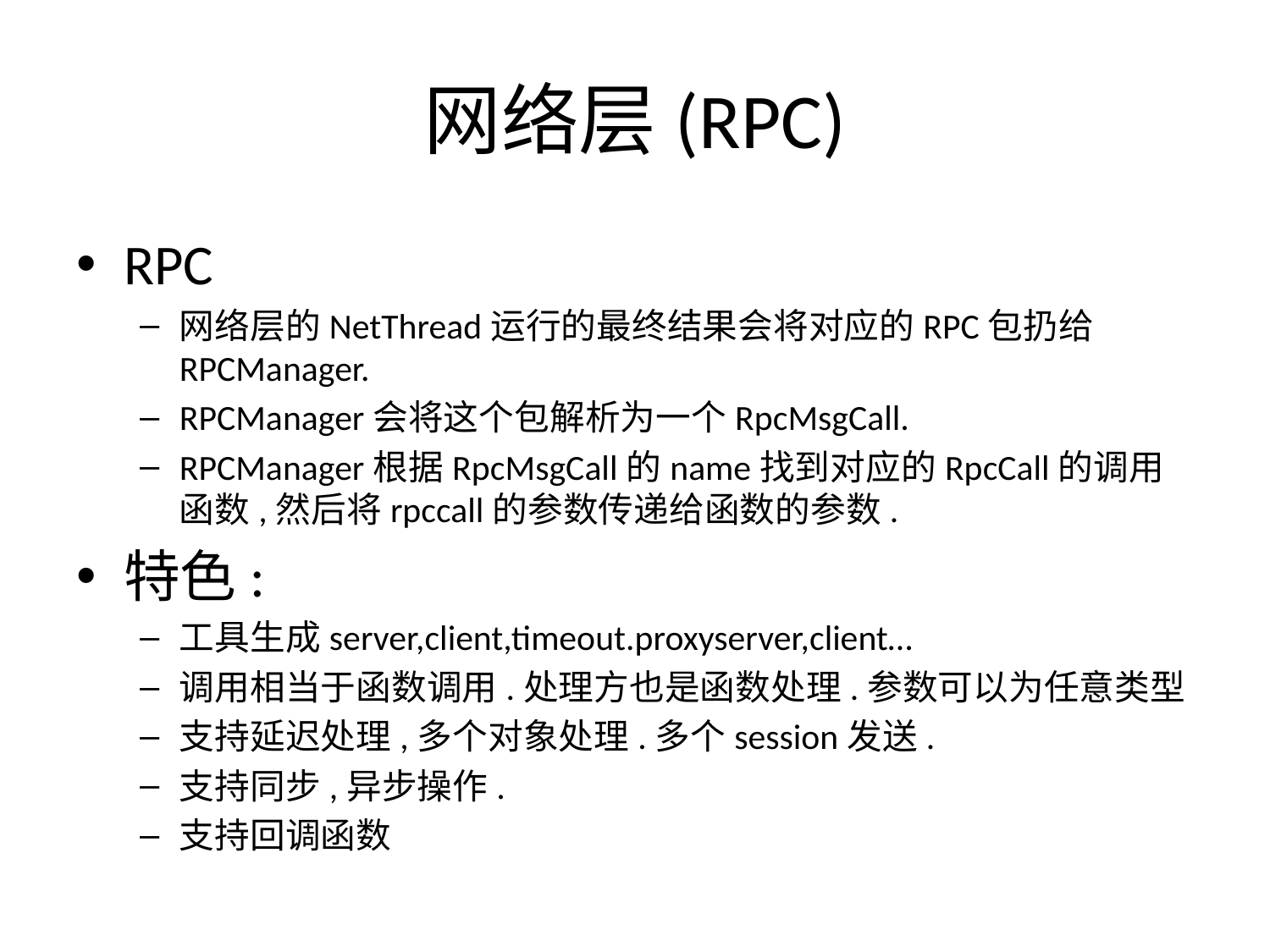

# 网络层(RPC)
RPC
网络层的NetThread运行的最终结果会将对应的RPC包扔给RPCManager.
RPCManager会将这个包解析为一个RpcMsgCall.
RPCManager根据RpcMsgCall的name找到对应的RpcCall的调用函数,然后将rpccall的参数传递给函数的参数.
特色:
工具生成server,client,timeout.proxyserver,client…
调用相当于函数调用.处理方也是函数处理.参数可以为任意类型
支持延迟处理,多个对象处理.多个session发送.
支持同步,异步操作.
支持回调函数